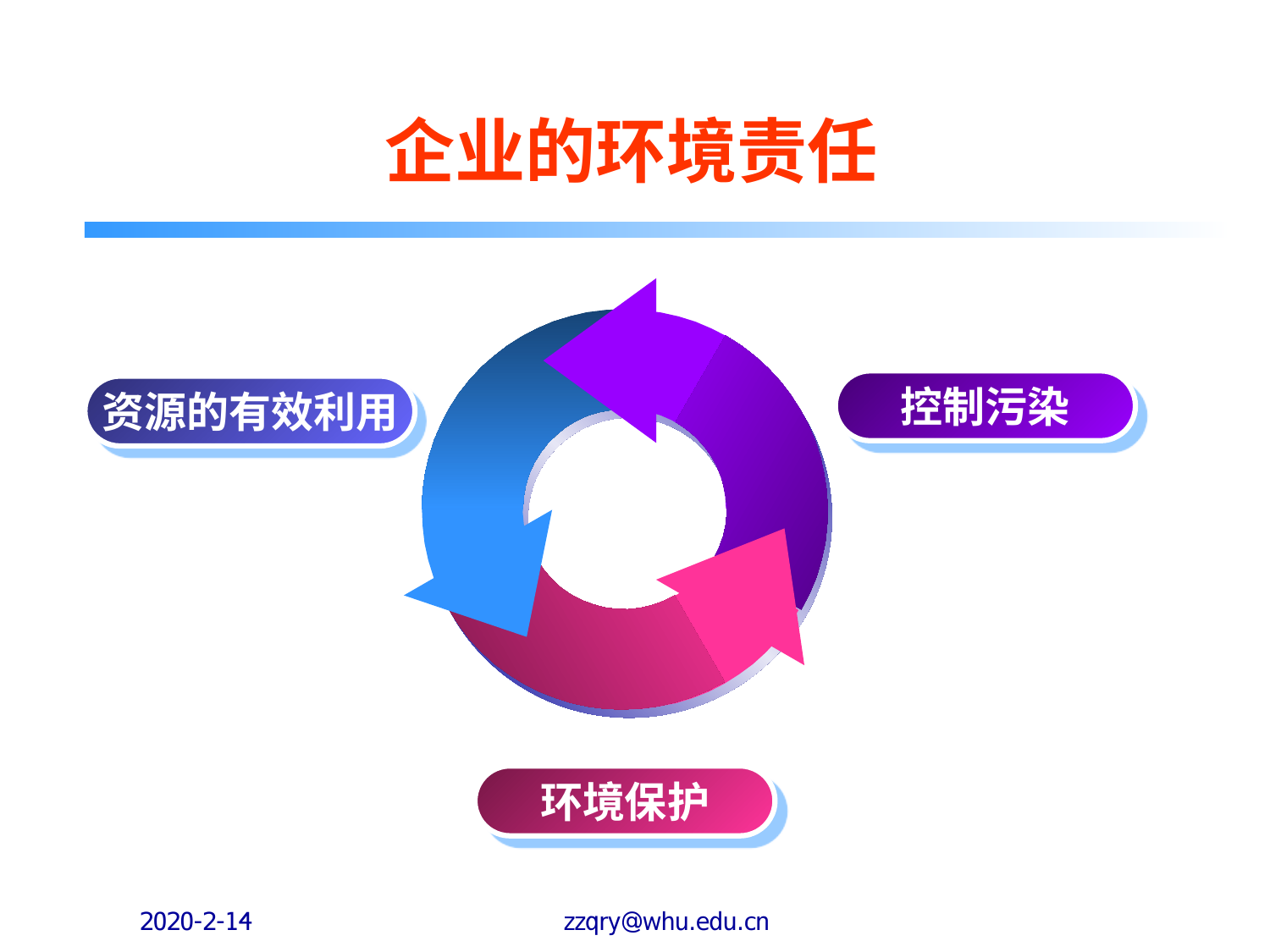

# 企业的环境责任

控制污染
资源的有效利用
环境保护
2020-2-14
zzqry@whu.edu.cn